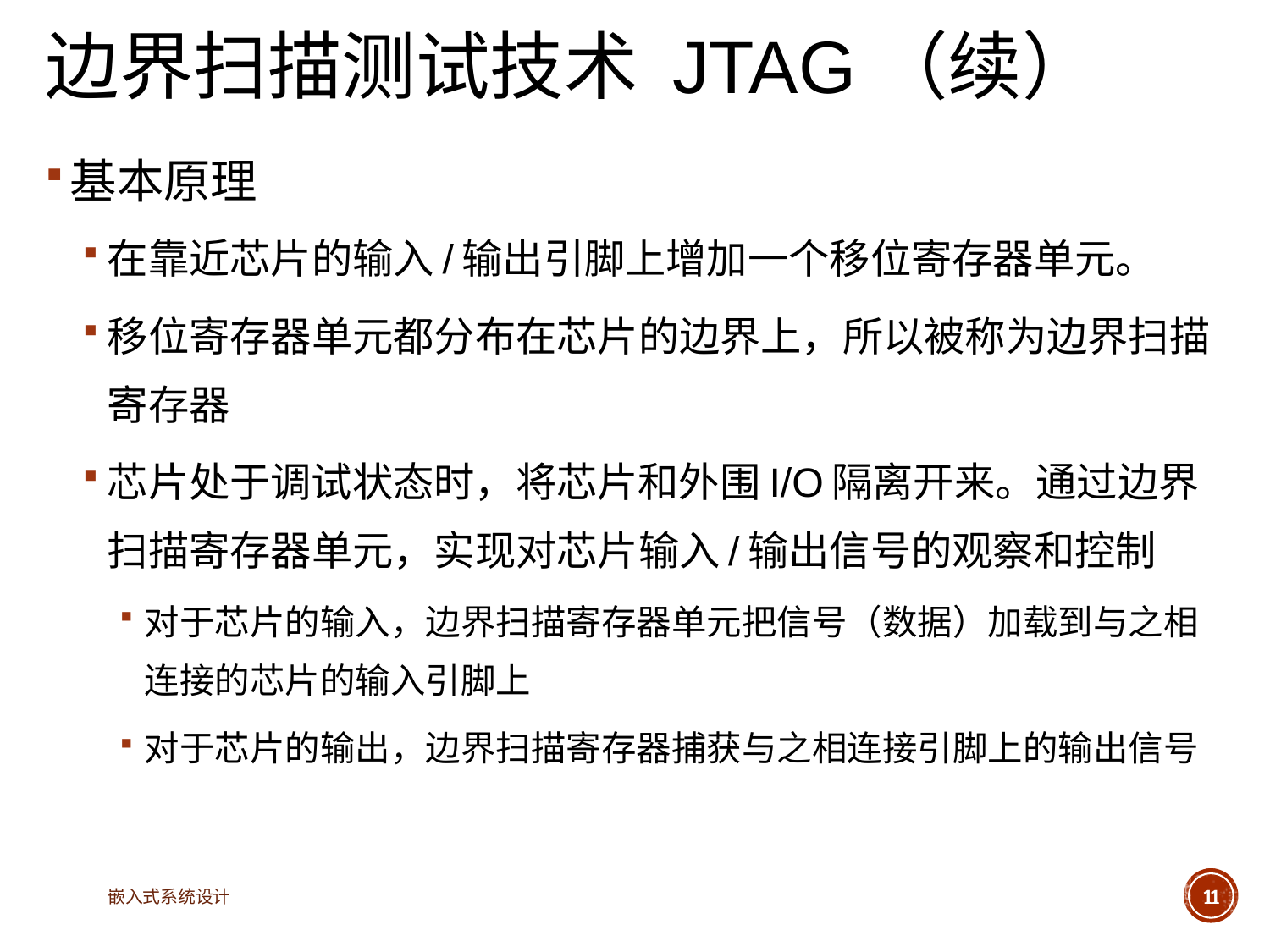

# 边界扫描测试技术 JTAG（续）
基本原理
在靠近芯片的输入/输出引脚上增加一个移位寄存器单元。
移位寄存器单元都分布在芯片的边界上，所以被称为边界扫描寄存器
芯片处于调试状态时，将芯片和外围I/O隔离开来。通过边界扫描寄存器单元，实现对芯片输入/输出信号的观察和控制
对于芯片的输入，边界扫描寄存器单元把信号（数据）加载到与之相连接的芯片的输入引脚上
对于芯片的输出，边界扫描寄存器捕获与之相连接引脚上的输出信号
嵌入式系统设计
11